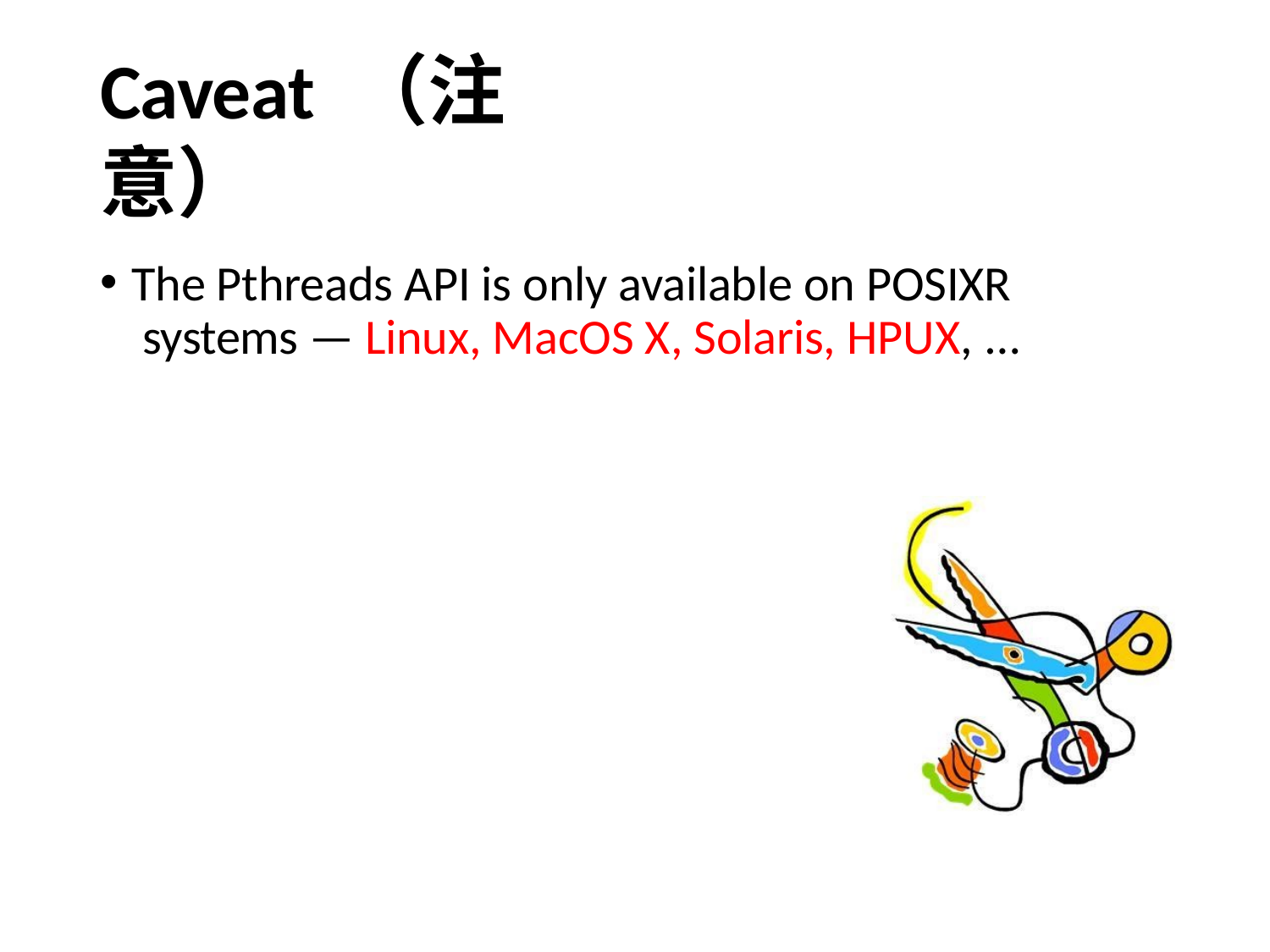

# Caveat （注意）
The Pthreads API is only available on POSIXR  systems — Linux, MacOS X, Solaris, HPUX, …